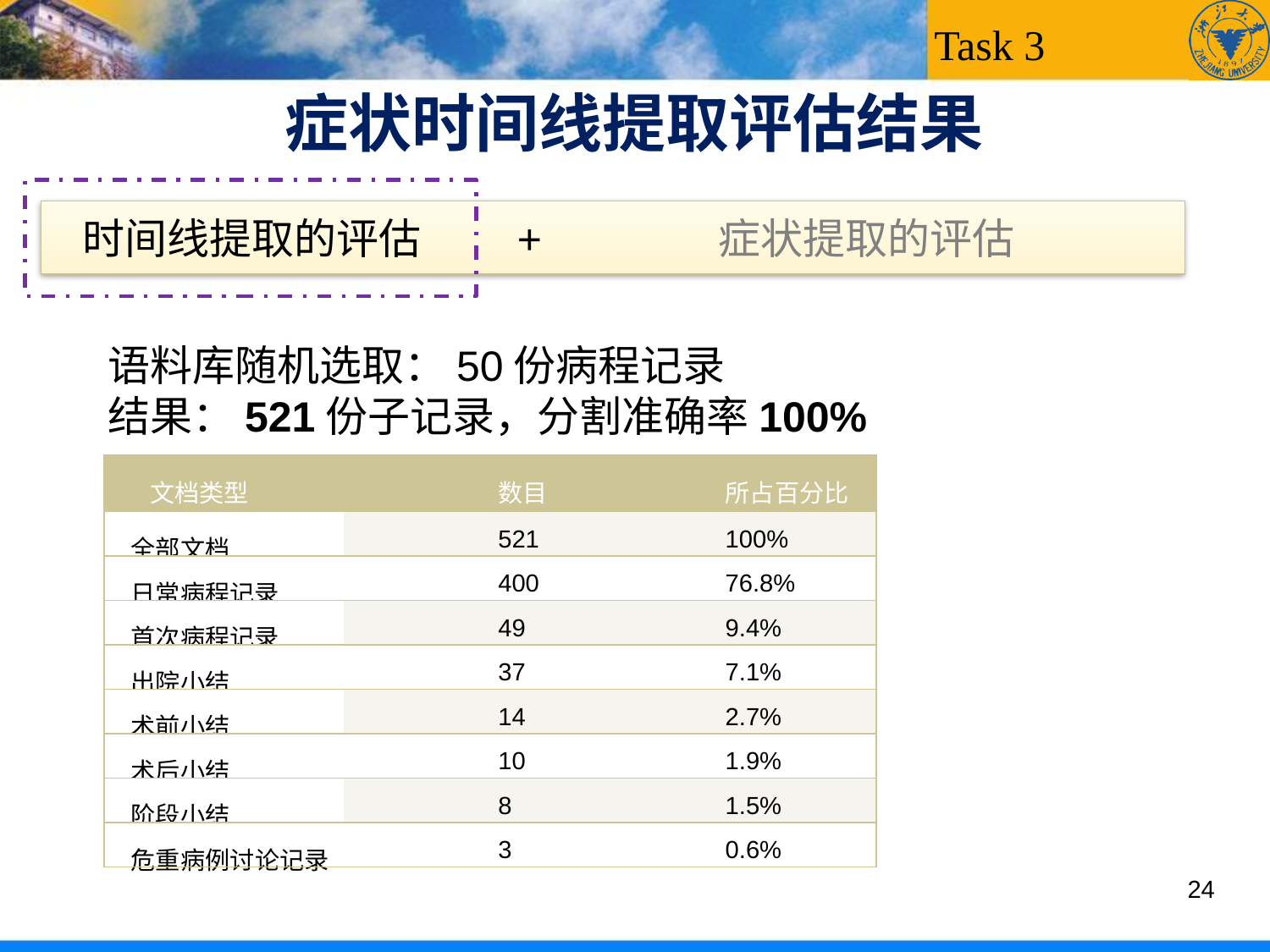

Task 3
# 症状时间线提取评估结果

  时间线提取的评估         +              症状提取的评估
语料库随机选取：50份病程记录
结果：521份子记录，分割准确率100%
| 文档类型 | 数目 | 所占百分比 |
| --- | --- | --- |
| 全部文档 | 521 | 100% |
| 日常病程记录 | 400 | 76.8% |
| 首次病程记录 | 49 | 9.4% |
| 出院小结 | 37 | 7.1% |
| 术前小结 | 14 | 2.7% |
| 术后小结 | 10 | 1.9% |
| 阶段小结 | 8 | 1.5% |
| 危重病例讨论记录 | 3 | 0.6% |
24